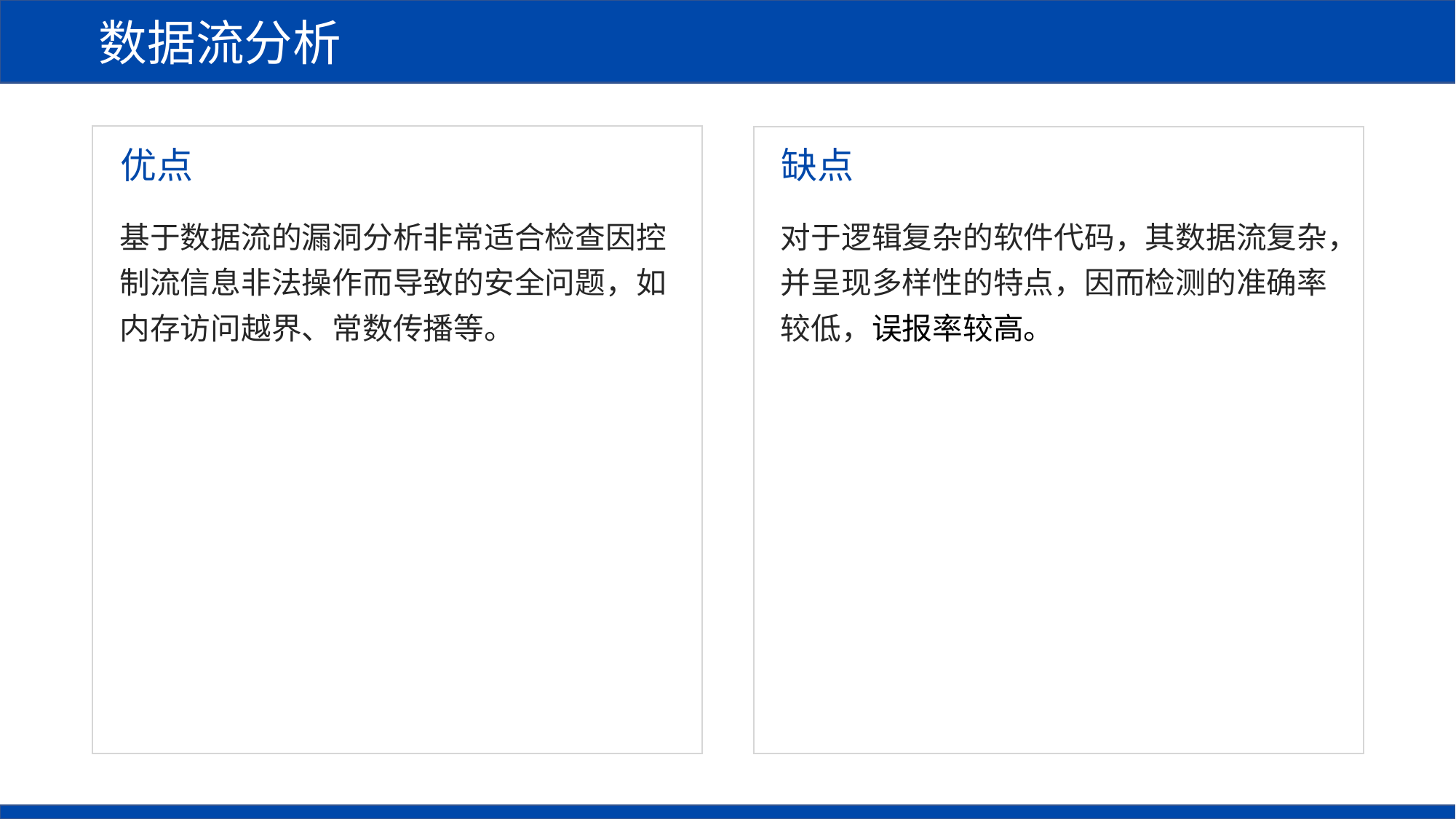

数据流分析

缺点
优点
基于数据流的漏洞分析非常适合检查因控制流信息非法操作而导致的安全问题，如内存访问越界、常数传播等。
对于逻辑复杂的软件代码，其数据流复杂，并呈现多样性的特点，因而检测的准确率较低，误报率较高。